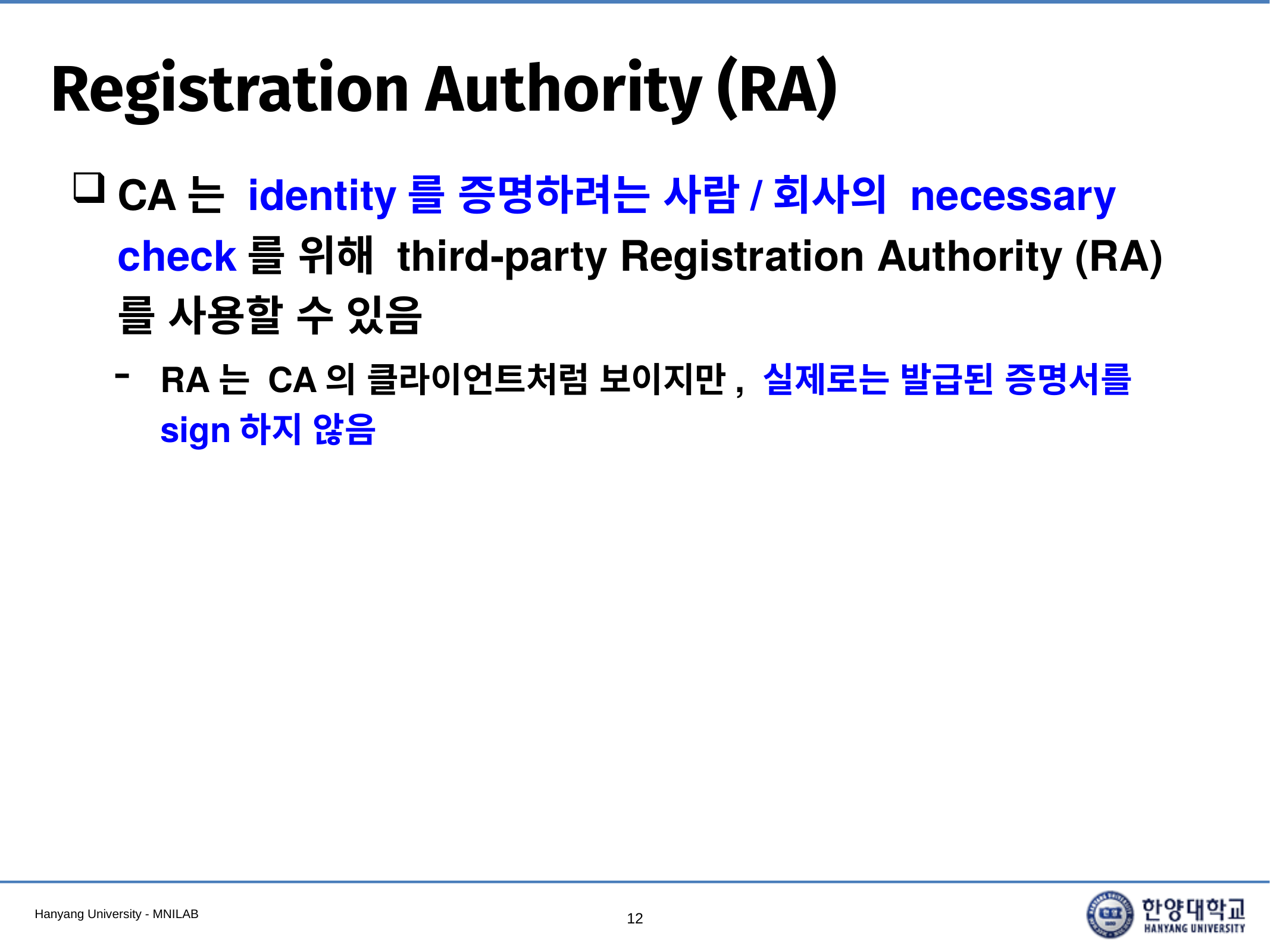

# Registration Authority (RA)
CA는 identity를 증명하려는 사람/회사의 necessary check를 위해 third-party Registration Authority (RA)를 사용할 수 있음
RA는 CA의 클라이언트처럼 보이지만, 실제로는 발급된 증명서를 sign하지 않음
12